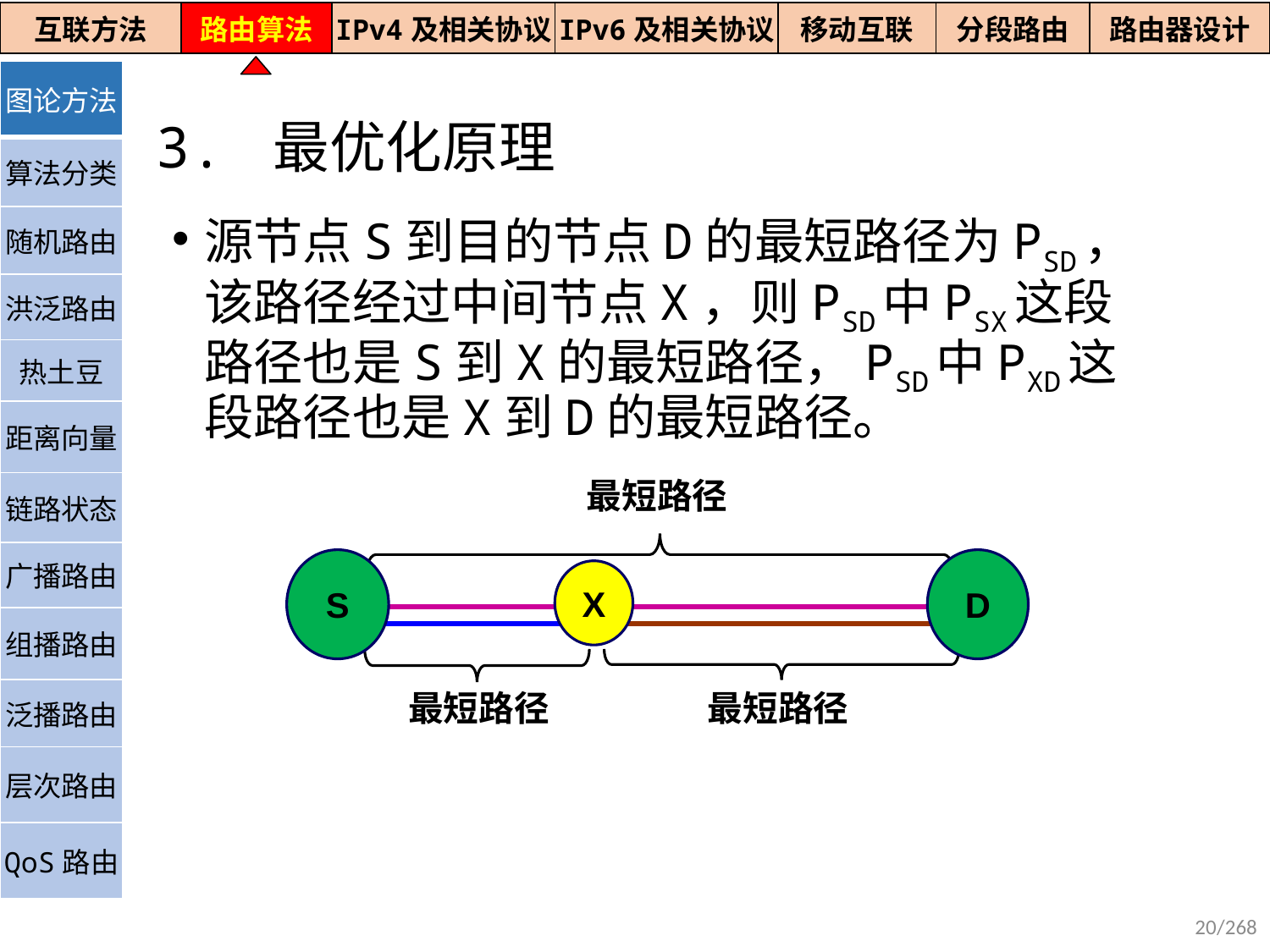

| 互联方法 | 路由算法 | IPv4及相关协议 | IPv6及相关协议 | 移动互联 | 分段路由 | 路由器设计 |
| --- | --- | --- | --- | --- | --- | --- |

| 图论方法 |
| --- |
| 算法分类 |
| 随机路由 |
| 洪泛路由 |
| 热土豆 |
| 距离向量 |
| 链路状态 |
| 广播路由 |
| 组播路由 |
| 泛播路由 |
| 层次路由 |
| QoS路由 |
# 3. 最优化原理
源节点S到目的节点D的最短路径为PSD，该路径经过中间节点X，则PSD中PSX这段路径也是S到X的最短路径，PSD中PXD这段路径也是X到D的最短路径。

最短路径
S
D
X

最短路径

最短路径
20/268